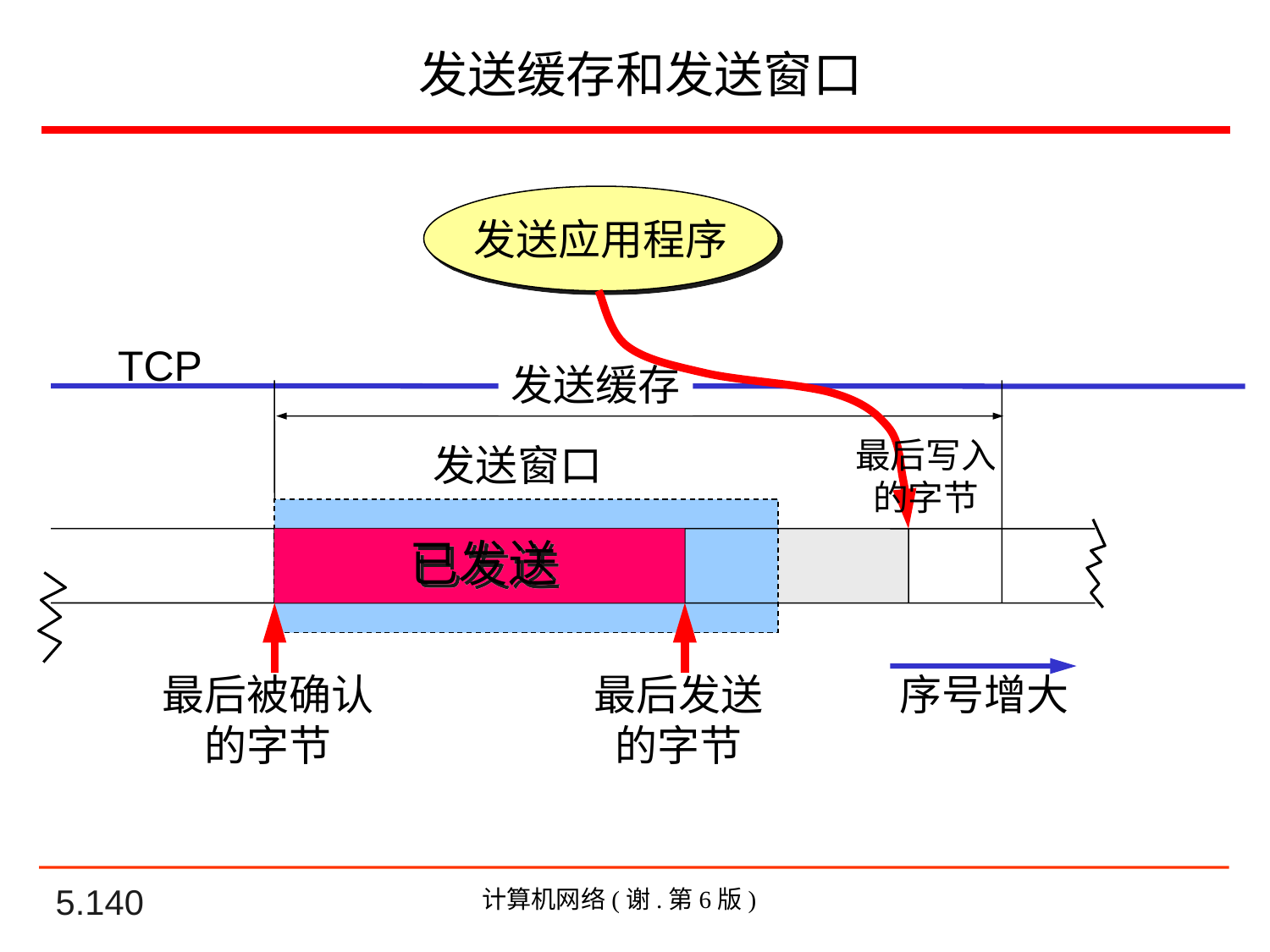

# 发送缓存和发送窗口
发送应用程序

TCP
发送缓存

最后写入的字节
发送窗口

已发送

最后被确认
的字节
最后发送
的字节
序号增大